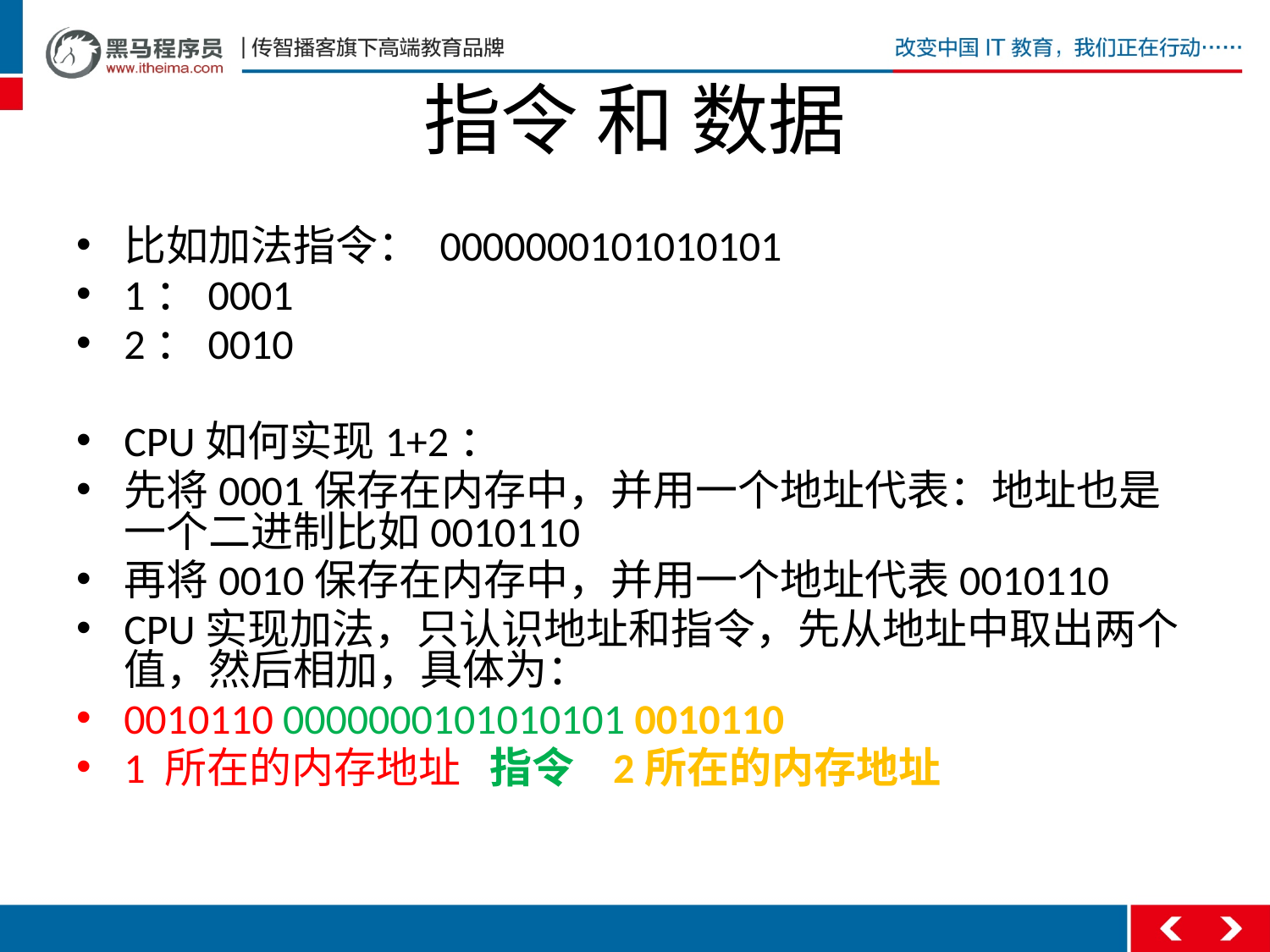

# 指令 和 数据
比如加法指令： 0000000101010101
1：0001
2：0010

CPU如何实现1+2：
先将0001保存在内存中，并用一个地址代表：地址也是一个二进制比如0010110
再将0010保存在内存中，并用一个地址代表0010110
CPU实现加法，只认识地址和指令，先从地址中取出两个值，然后相加，具体为：
0010110 0000000101010101 0010110
1 所在的内存地址   指令   2所在的内存地址